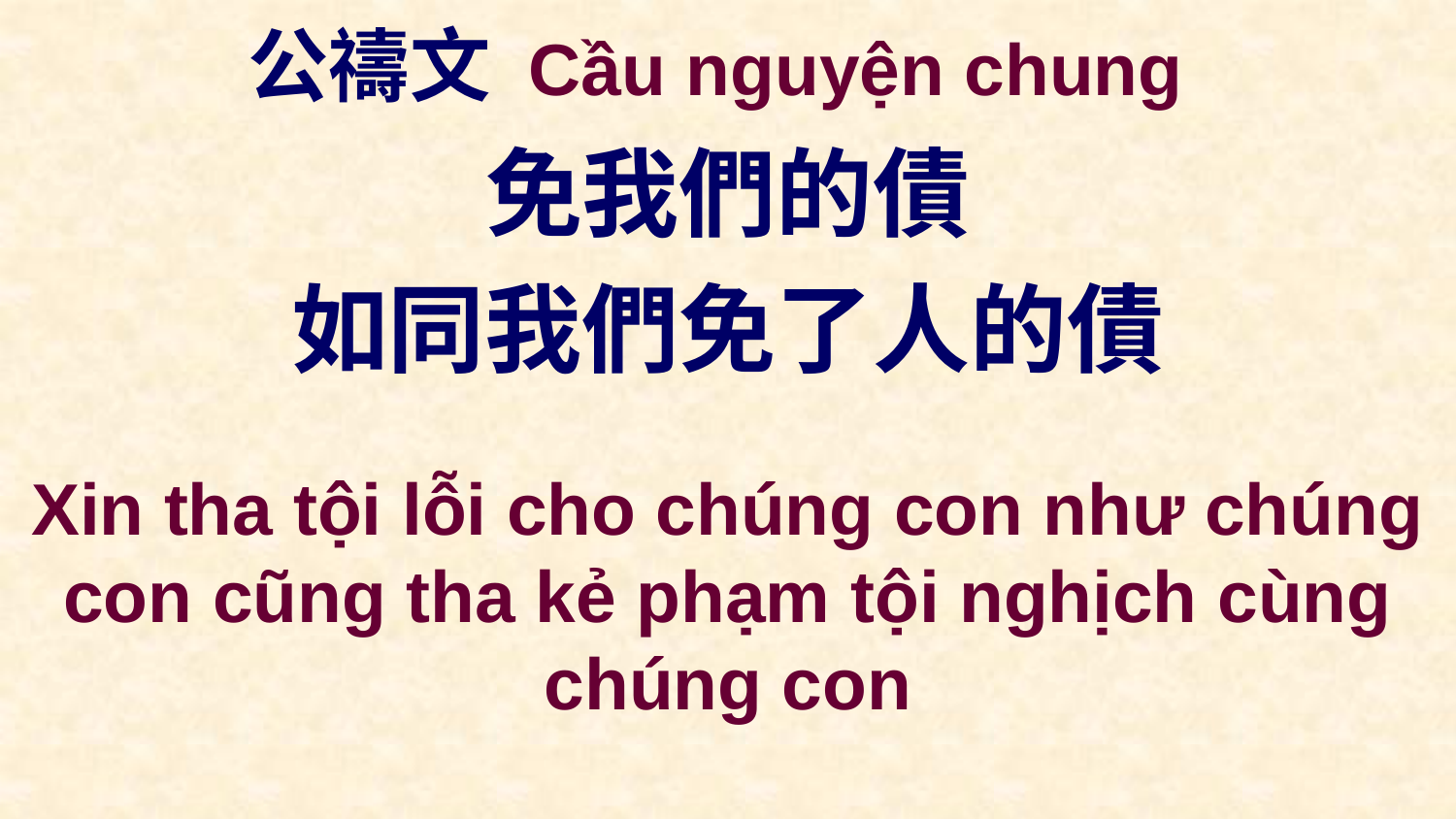

# 公禱文 Cầu nguyện chung
免我們的債
如同我們免了人的債
Xin tha tội lỗi cho chúng con như chúng con cũng tha kẻ phạm tội nghịch cùng chúng con